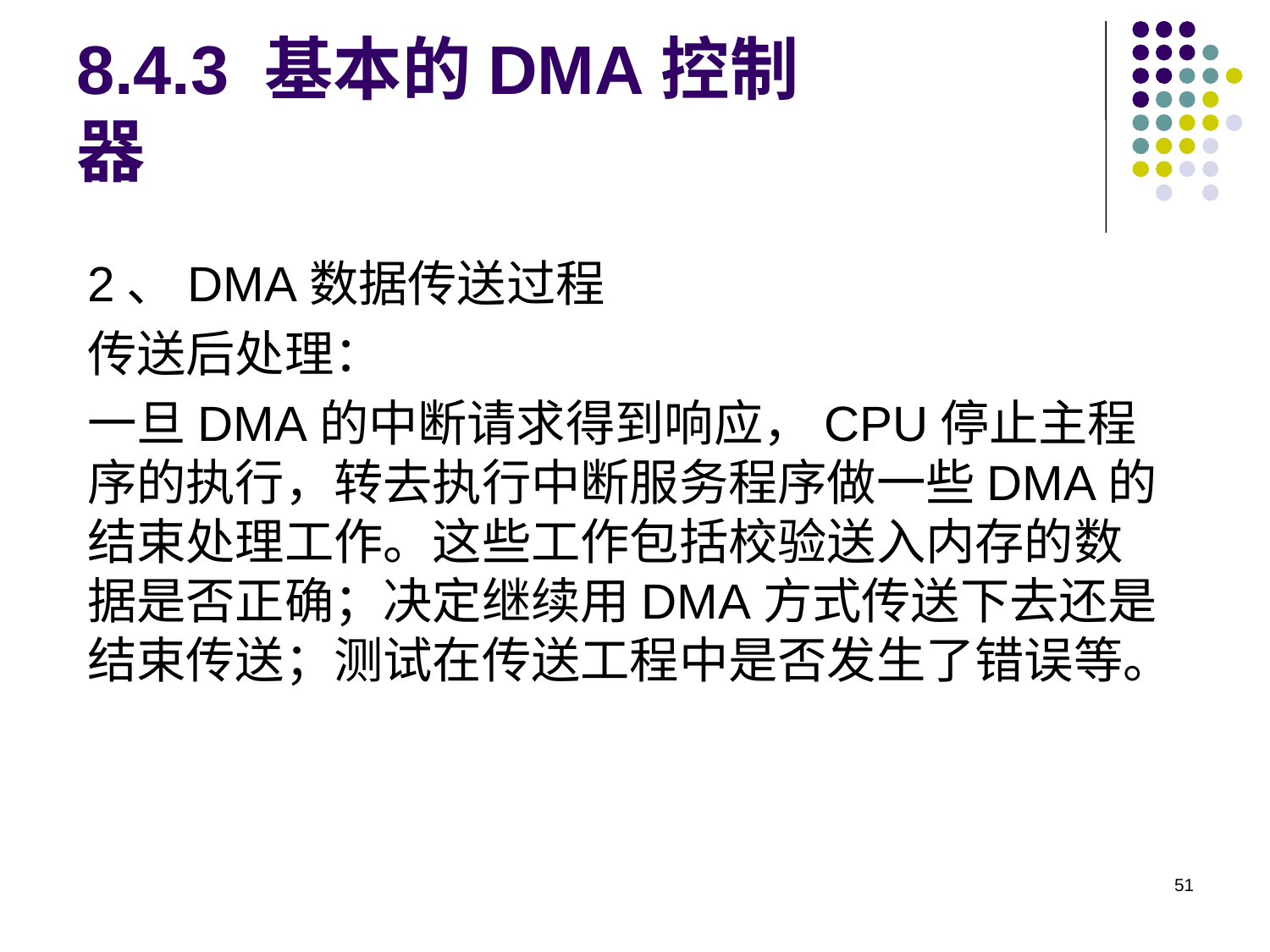

# 8.4.3 基本的DMA控制器
2、DMA数据传送过程
传送后处理：
一旦DMA的中断请求得到响应，CPU停止主程序的执行，转去执行中断服务程序做一些DMA的结束处理工作。这些工作包括校验送入内存的数据是否正确；决定继续用DMA方式传送下去还是结束传送；测试在传送工程中是否发生了错误等。
51